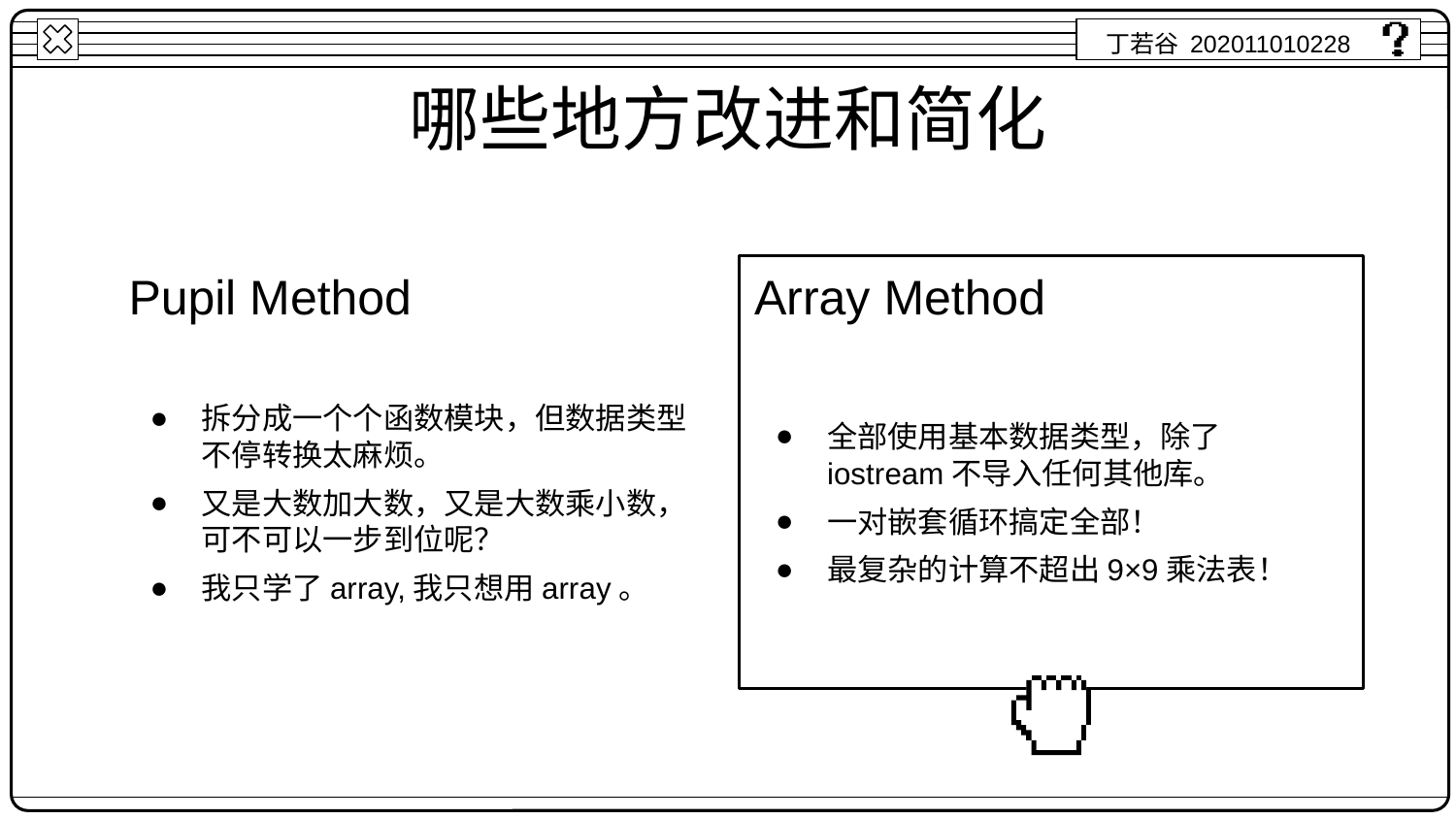

# 哪些地方改进和简化
Pupil Method

Array Method
拆分成一个个函数模块，但数据类型不停转换太麻烦。
又是大数加大数，又是大数乘小数，可不可以一步到位呢？
我只学了array,我只想用array。
全部使用基本数据类型，除了iostream不导入任何其他库。
一对嵌套循环搞定全部！
最复杂的计算不超出9×9乘法表！